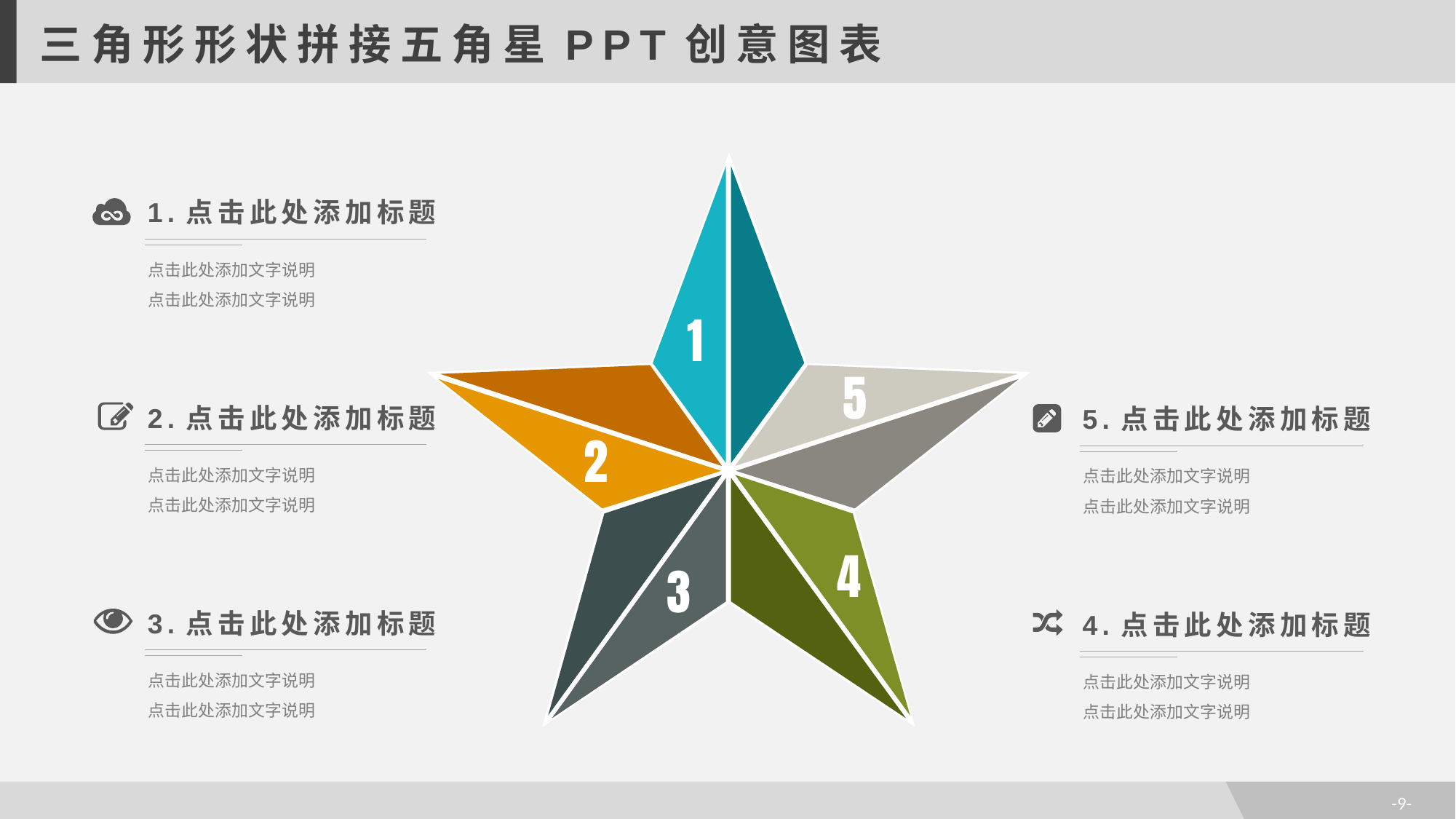

三角形形状拼接五角星PPT创意图表

1.点击此处添加标题

点击此处添加文字说明
点击此处添加文字说明
1
5
2.点击此处添加标题

点击此处添加文字说明
点击此处添加文字说明
5.点击此处添加标题

点击此处添加文字说明
点击此处添加文字说明
2
4
3
3.点击此处添加标题

点击此处添加文字说明
点击此处添加文字说明
4.点击此处添加标题

点击此处添加文字说明
点击此处添加文字说明
-9-